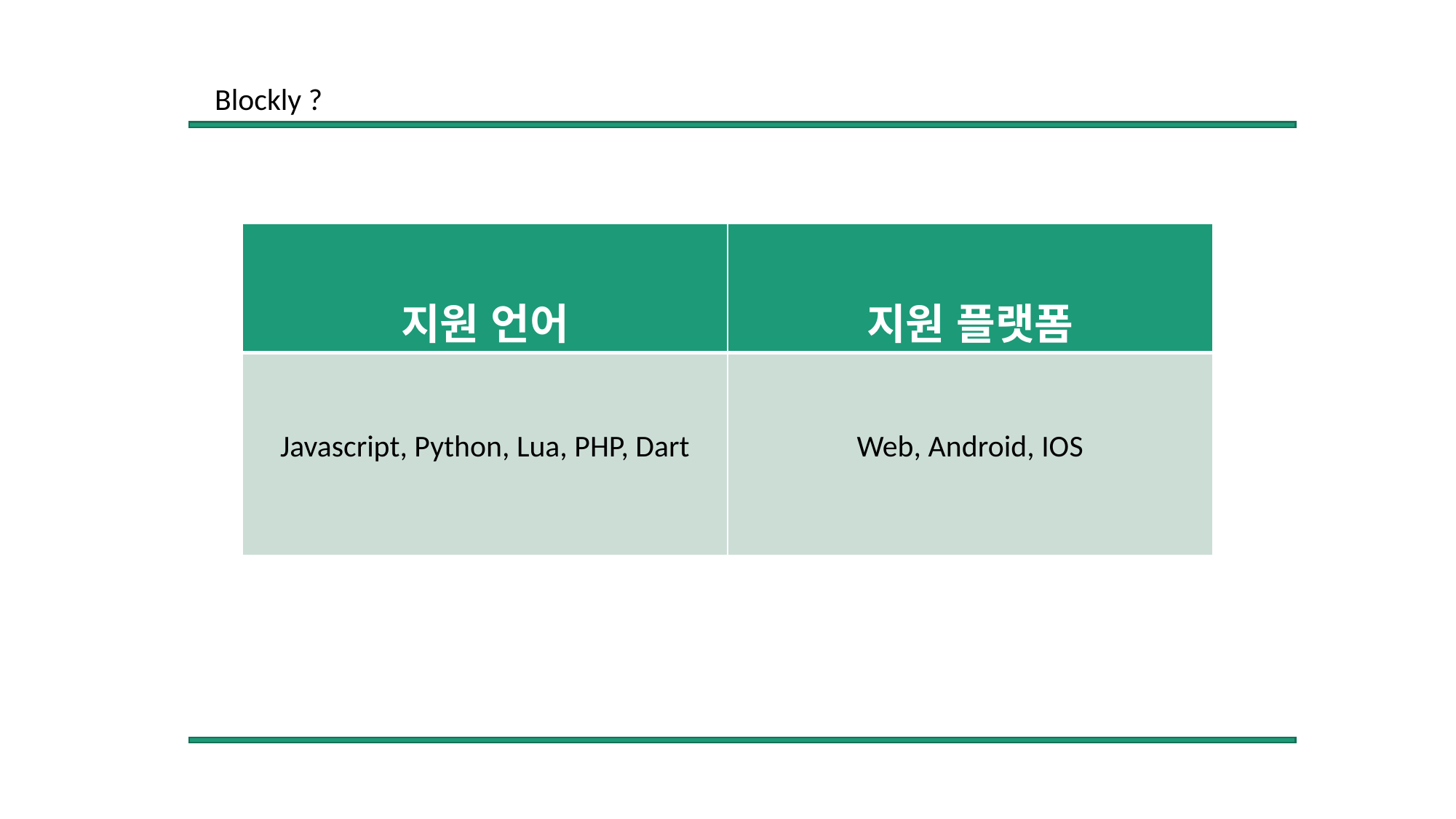

Blockly ?

| 지원 언어 | 지원 플랫폼 |
| --- | --- |
| Javascript, Python, Lua, PHP, Dart | Web, Android, IOS |